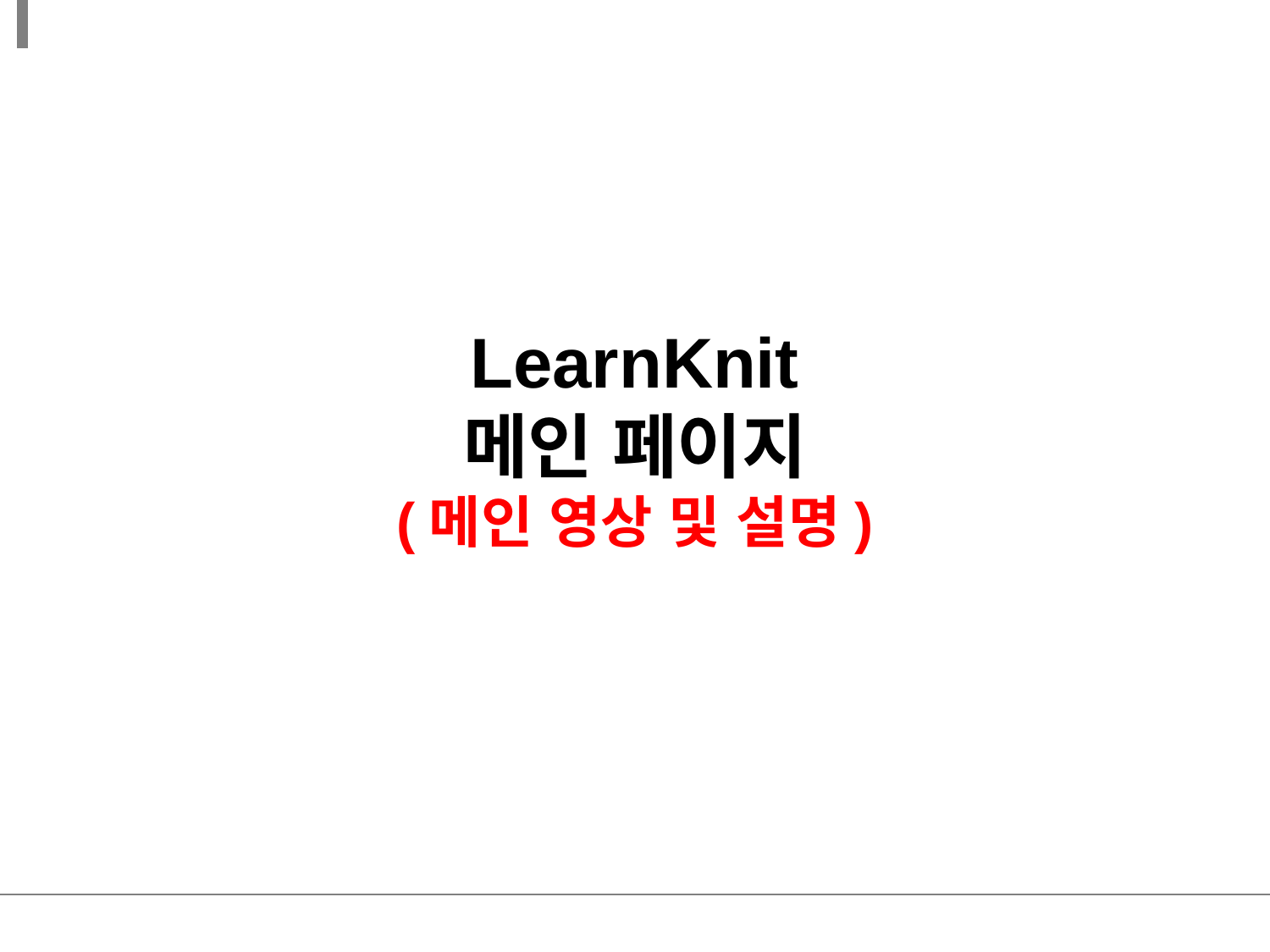

LearnKnit
메인 페이지
(메인 영상 및 설명)